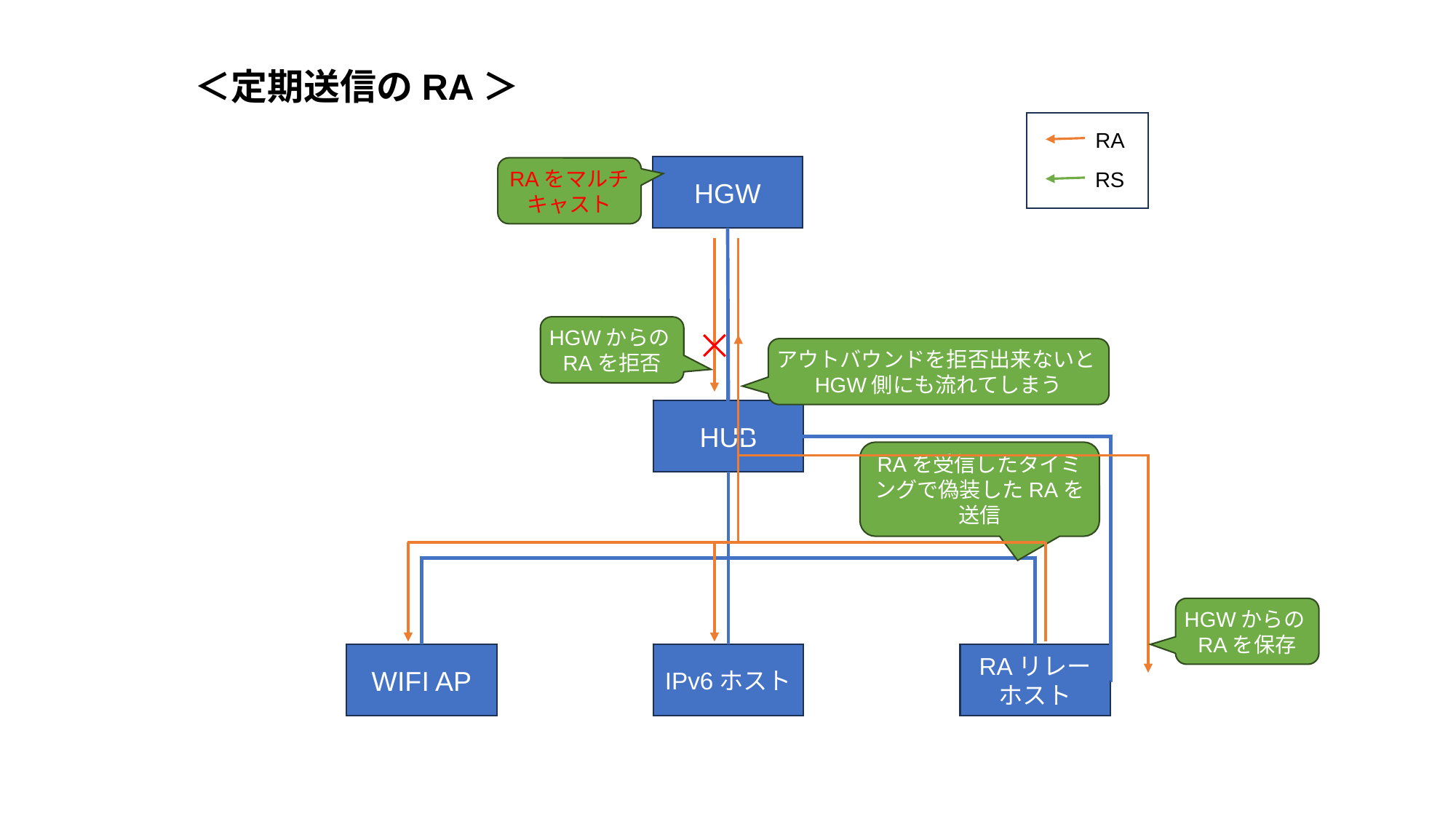

＜定期送信のRA＞

RA
HGW
RAをマルチキャスト
RS
HGWからのRAを拒否
アウトバウンドを拒否出来ないとHGW側にも流れてしまう
HUB
RAを受信したタイミングで偽装したRAを送信
HGWからのRAを保存
WIFI AP
IPv6ホスト
RAリレーホスト